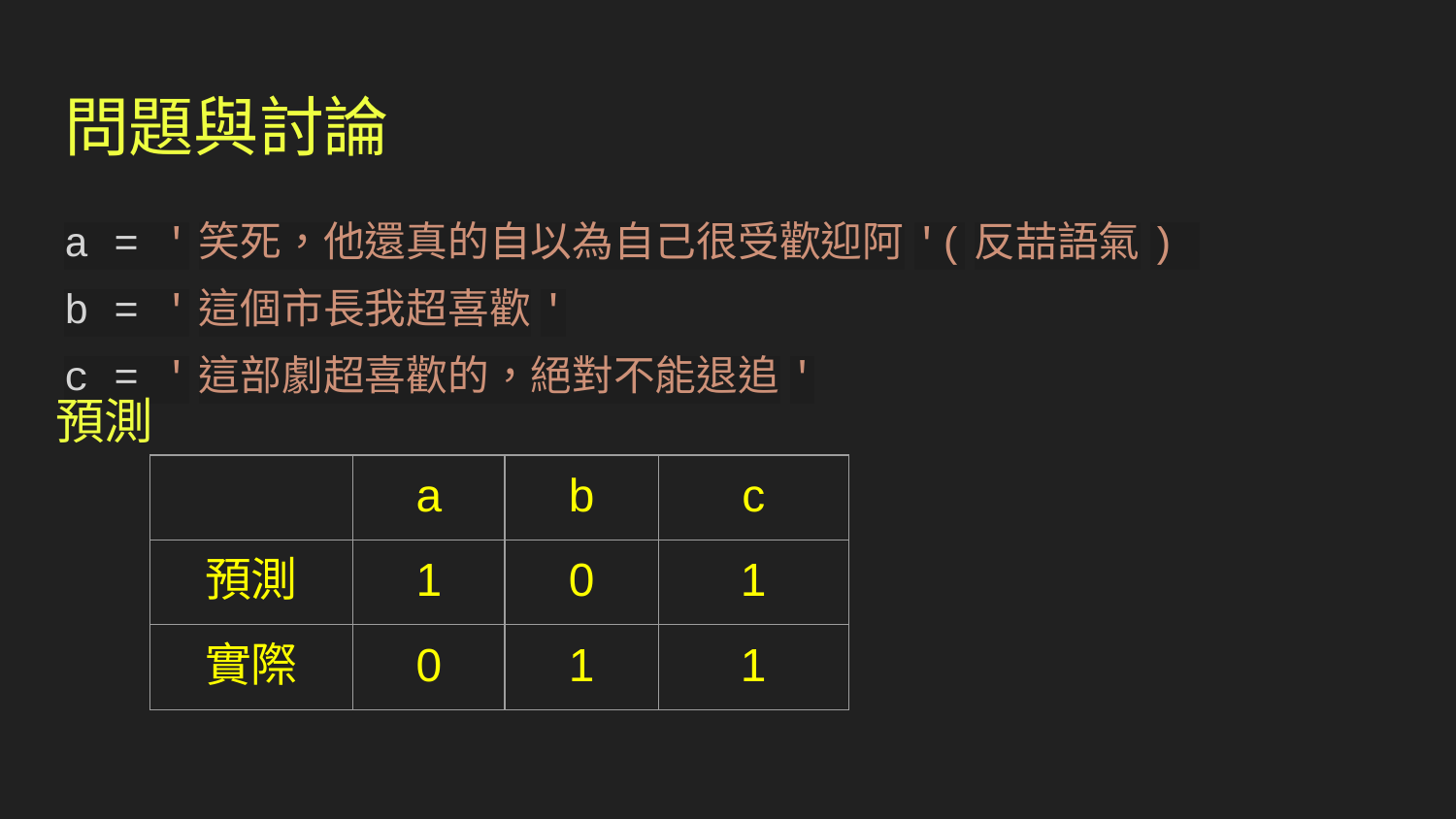

# 問題與討論

a = '笑死，他還真的自以為自己很受歡迎阿'(反喆語氣)
b = '這個市長我超喜歡'
c = '這部劇超喜歡的，絕對不能退追'

預測
|  | a | b | c |
| --- | --- | --- | --- |
| 預測 | 1 | 0 | 1 |
| 實際 | 0 | 1 | 1 |